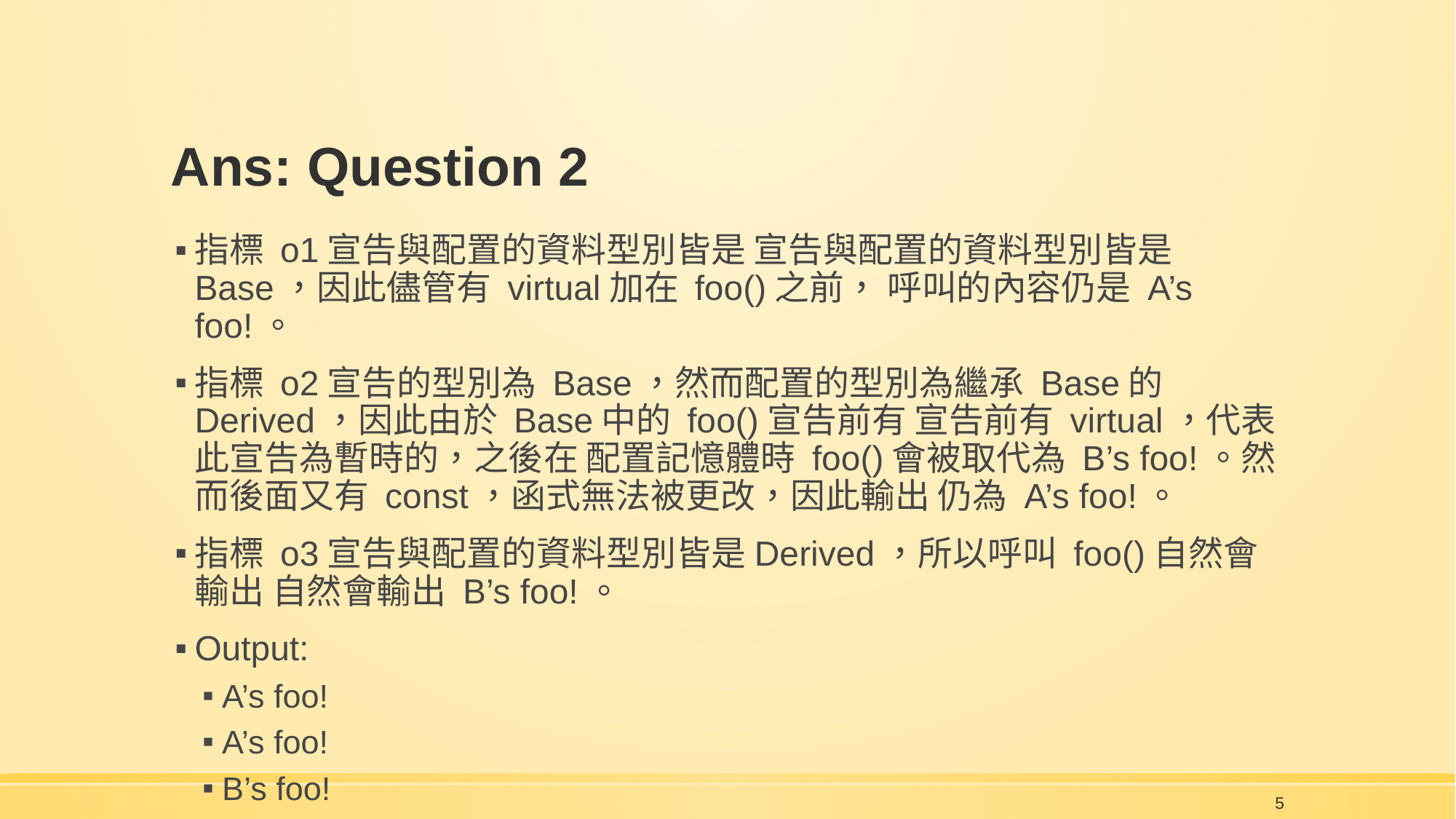

# Ans: Question 2
指標 o1宣告與配置的資料型別皆是 宣告與配置的資料型別皆是 Base，因此儘管有 virtual加在 foo()之前， 呼叫的內容仍是 A’s foo!。
指標 o2宣告的型別為 Base，然而配置的型別為繼承 Base的 Derived，因此由於 Base中的 foo()宣告前有 宣告前有 virtual，代表此宣告為暫時的，之後在 配置記憶體時 foo()會被取代為 B’s foo!。然而後面又有 const，函式無法被更改，因此輸出 仍為 A’s foo!。
指標 o3宣告與配置的資料型別皆是Derived，所以呼叫 foo()自然會輸出 自然會輸出 B’s foo!。
Output:
A’s foo!
A’s foo!
B’s foo!
5